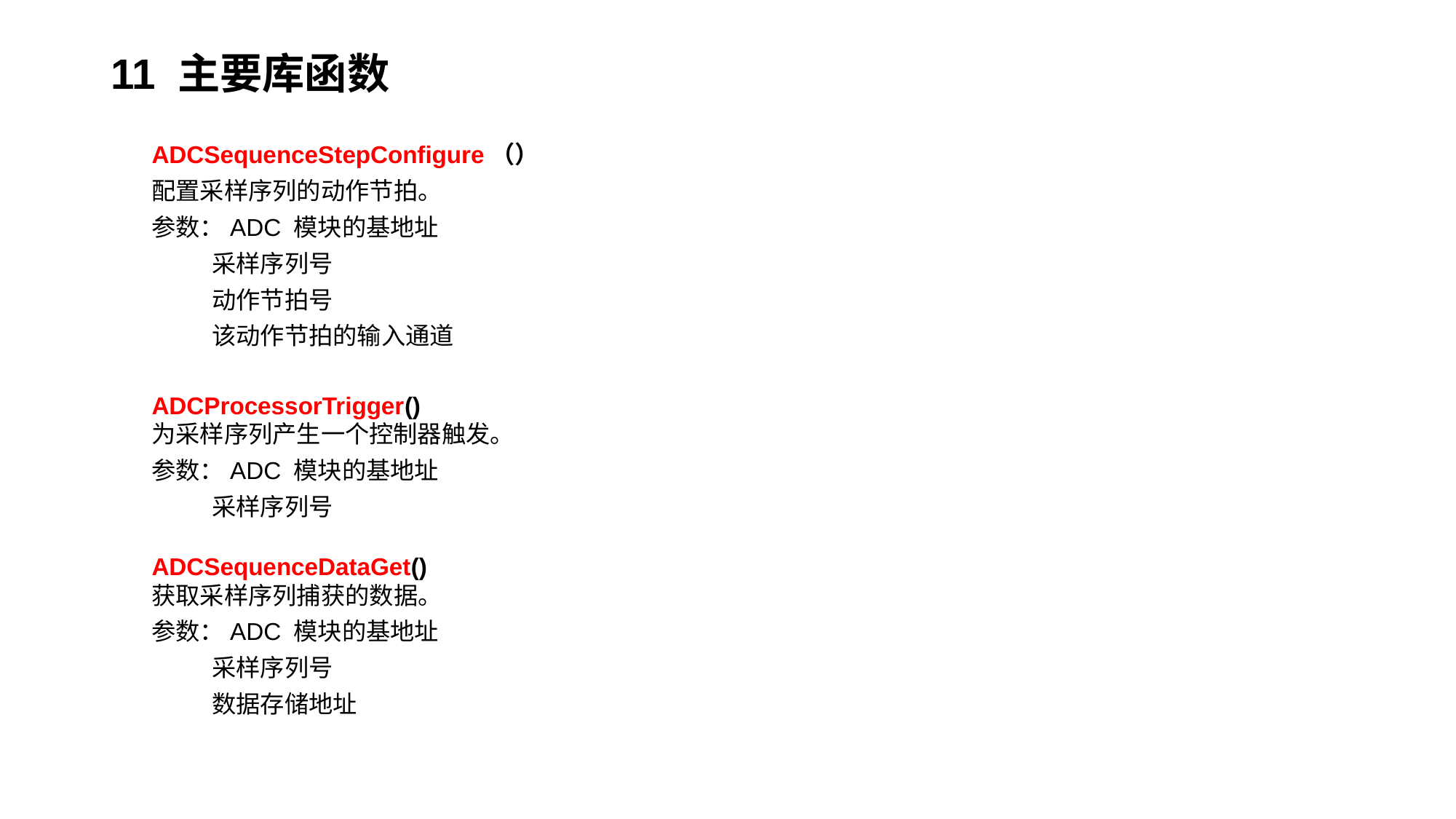

# 11 主要库函数
ADCSequenceStepConfigure（）
配置采样序列的动作节拍。
参数：ADC 模块的基地址
          采样序列号
          动作节拍号
          该动作节拍的输入通道
ADCProcessorTrigger()
为采样序列产生一个控制器触发。
参数：ADC 模块的基地址
          采样序列号

ADCSequenceDataGet()
获取采样序列捕获的数据。
参数：ADC 模块的基地址
          采样序列号
          数据存储地址